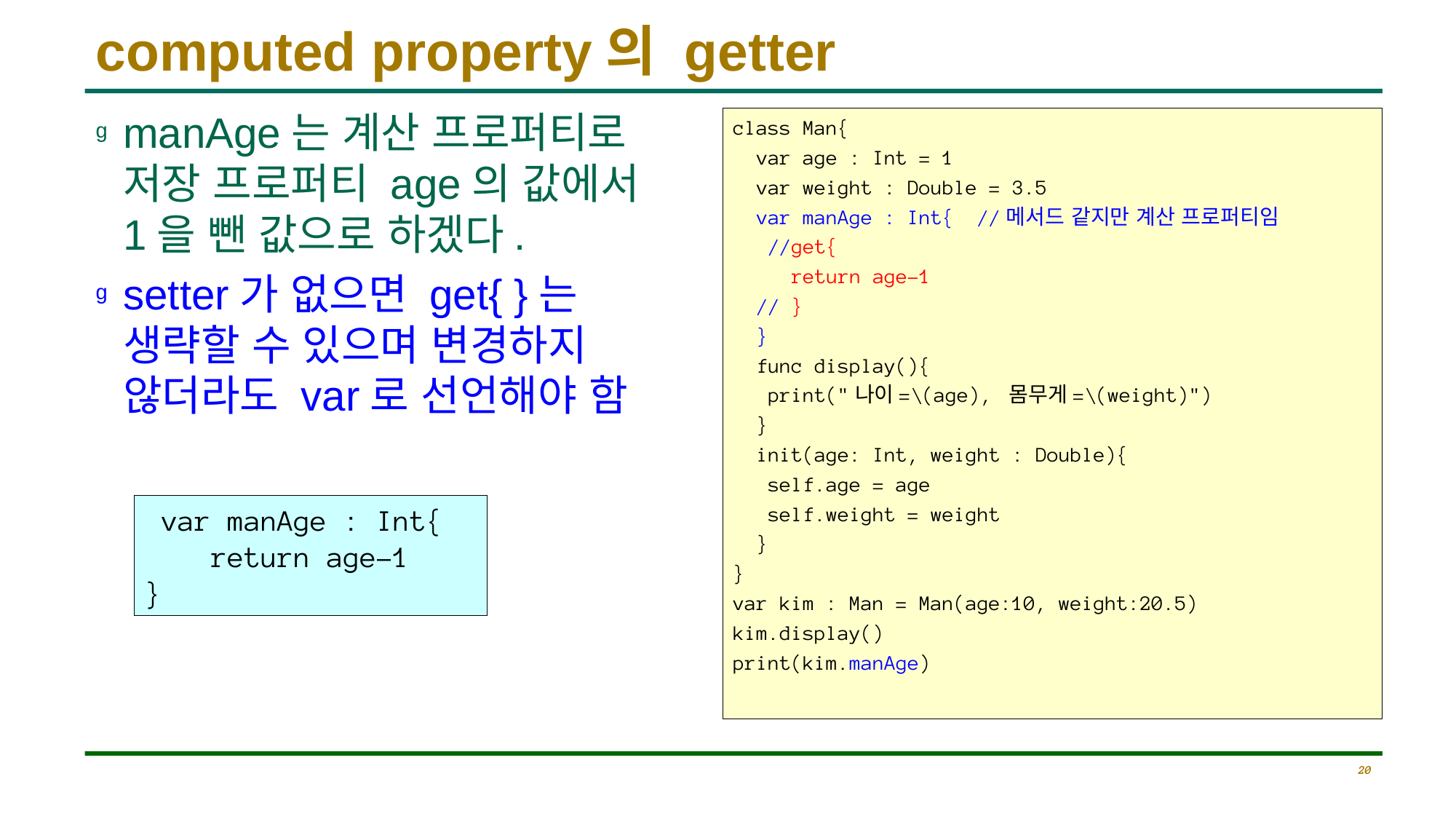

# computed property의 getter
manAge는 계산 프로퍼티로  저장 프로퍼티 age의 값에서 1을 뺀 값으로 하겠다.
setter가 없으면 get{ }는 생략할 수 있으며 변경하지 않더라도 var로 선언해야 함
class Man{
  var age : Int = 1
  var weight : Double = 3.5
  var manAge : Int{  //메서드 같지만 계산 프로퍼티임
   //get{
     return age-1
  // }
  }
  func display(){
   print("나이=\(age), 몸무게=\(weight)")
  }
  init(age: Int, weight : Double){
   self.age = age
   self.weight = weight
  }
}
var kim : Man = Man(age:10, weight:20.5)
kim.display()
print(kim.manAge)
 var manAge : Int{
    return age-1
}